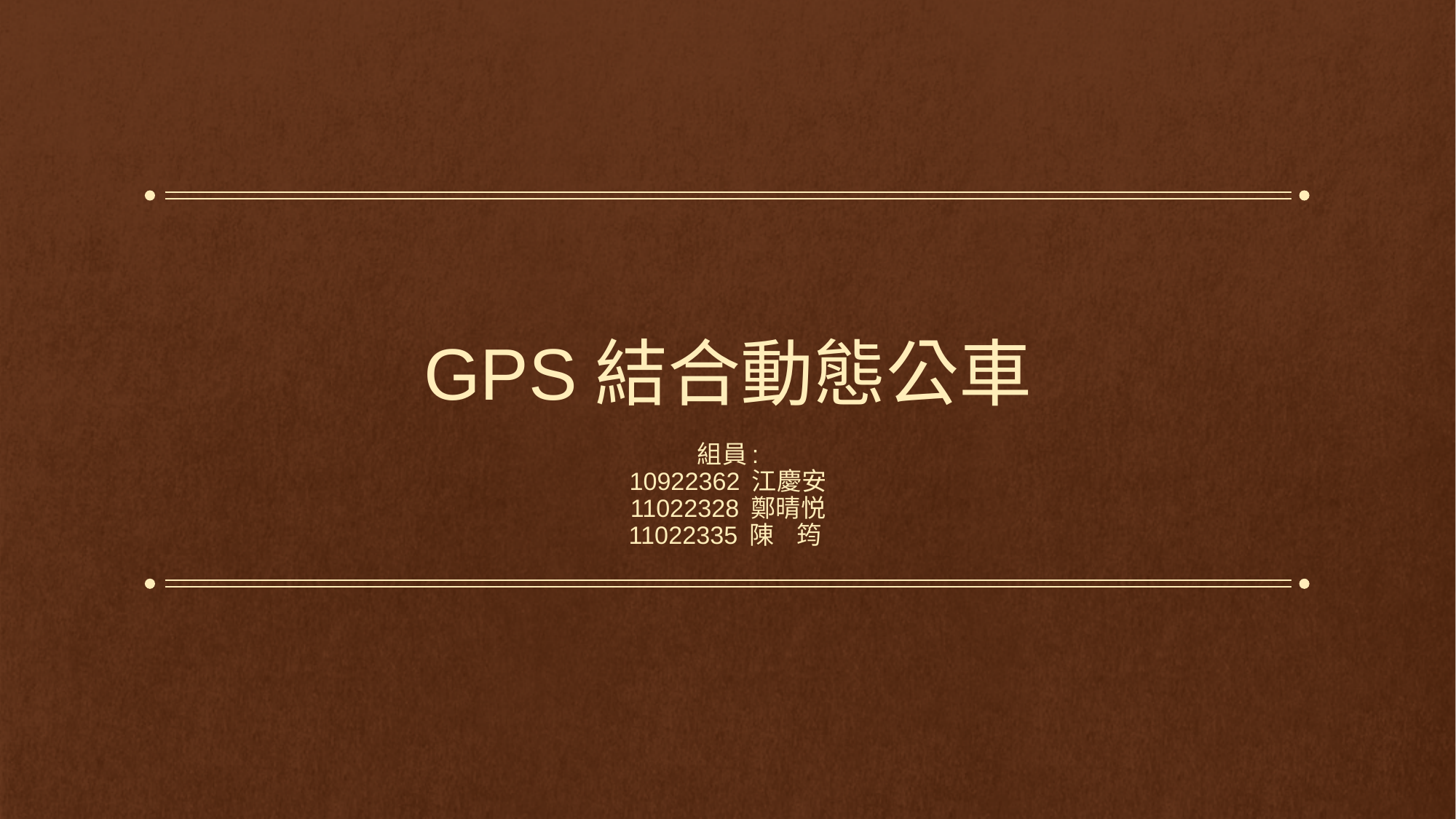

# GPS結合動態公車
組員:
10922362 江慶安
11022328 鄭晴悦
11022335 陳    筠